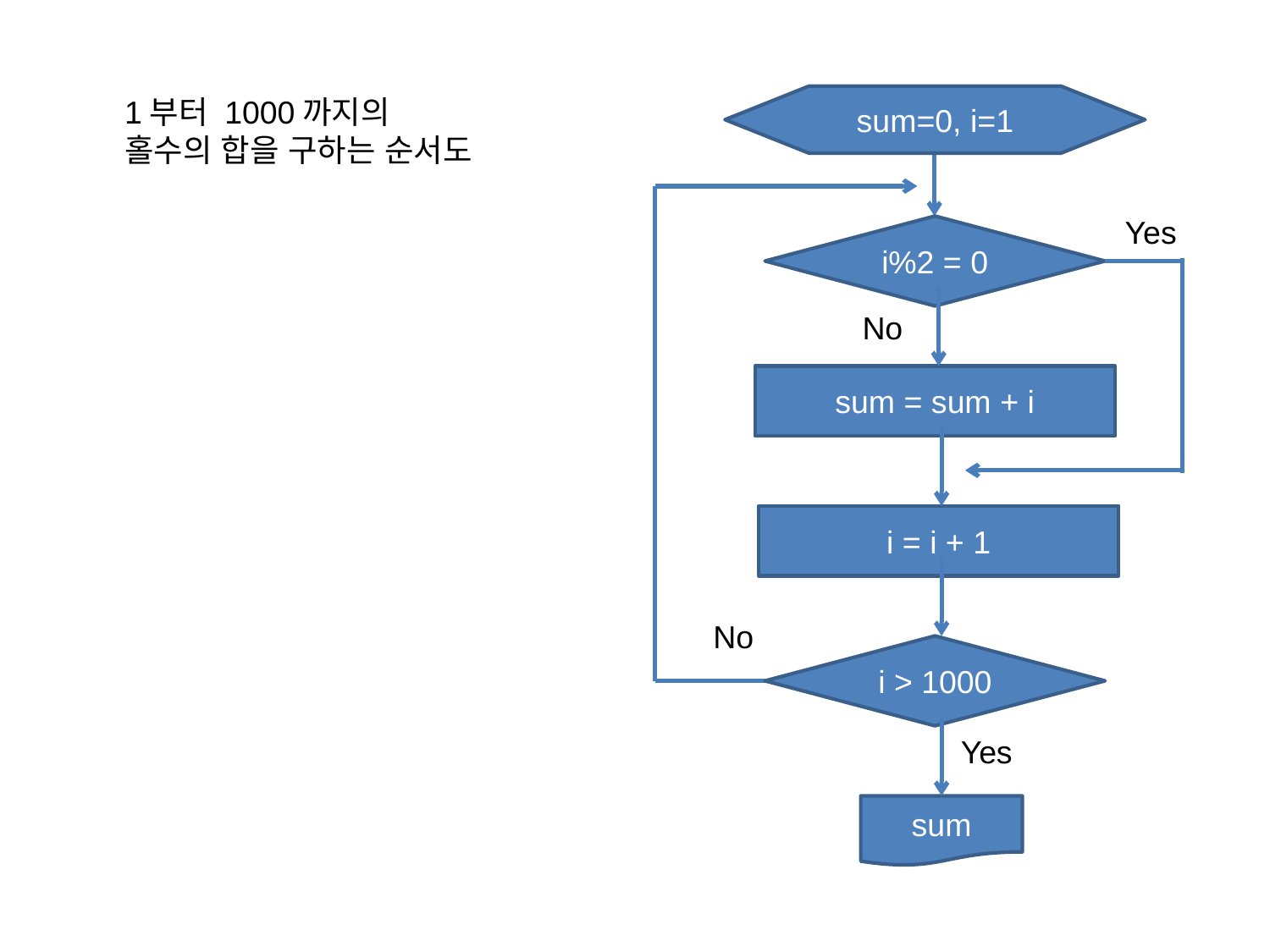

sum=0, i=1
1부터 1000까지의
홀수의 합을 구하는 순서도
Yes
i%2 = 0
No
sum = sum + i
i = i + 1
No
i > 1000
Yes
sum